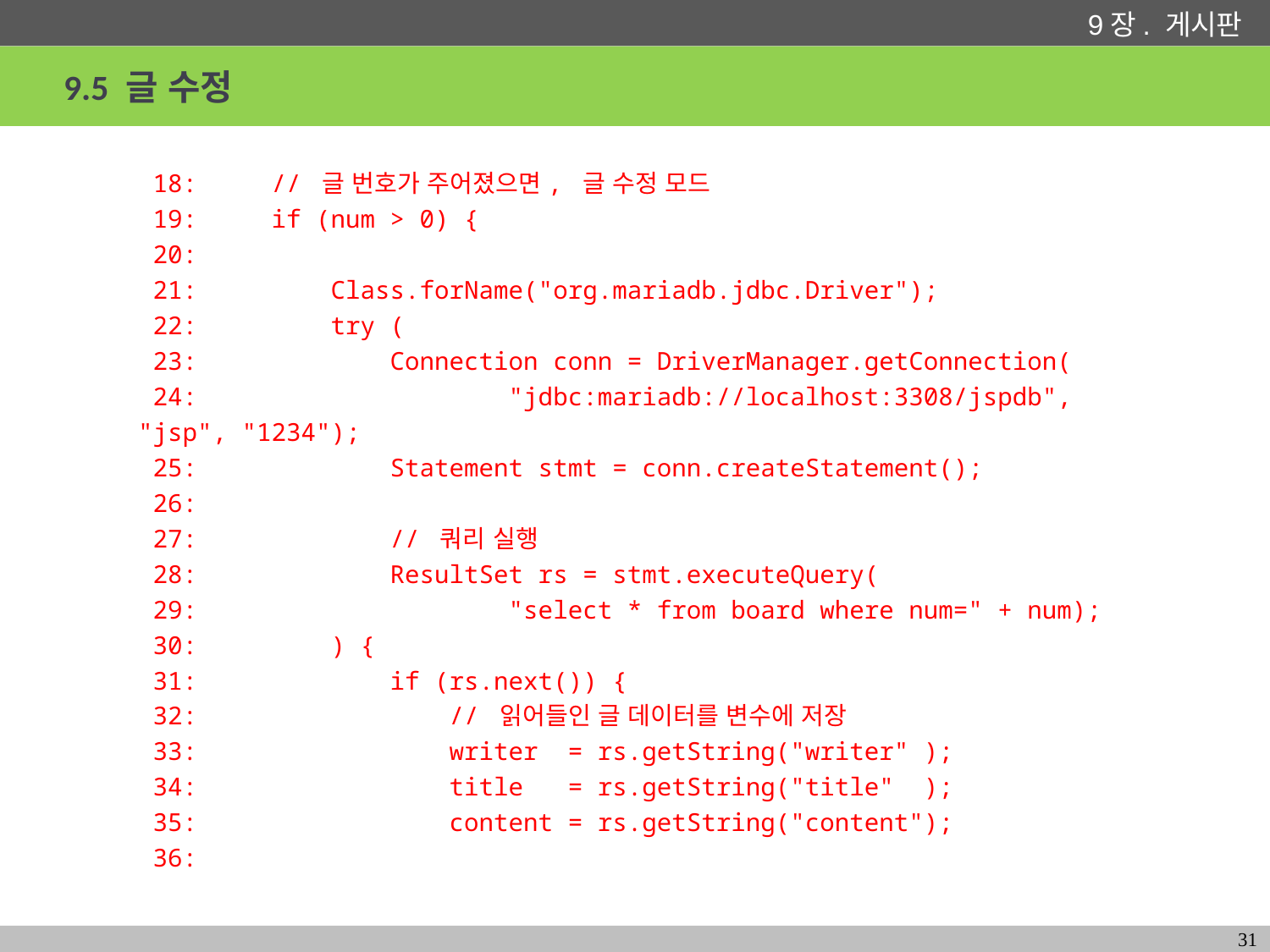

# 9.5 글 수정
 18:     // 글 번호가 주어졌으면, 글 수정 모드
 19:     if (num > 0) {
 20:
 21:         Class.forName("org.mariadb.jdbc.Driver");
 22:         try (
 23:             Connection conn = DriverManager.getConnection(
 24:                     "jdbc:mariadb://localhost:3308/jspdb", "jsp", "1234");
 25:             Statement stmt = conn.createStatement();
 26:
 27:             // 쿼리 실행
 28:             ResultSet rs = stmt.executeQuery(
 29:                     "select * from board where num=" + num);
 30:         ) {
 31:             if (rs.next()) {
 32:                 // 읽어들인 글 데이터를 변수에 저장
 33:                 writer  = rs.getString("writer" );
 34:                 title   = rs.getString("title"  );
 35:                 content = rs.getString("content");
 36:
31